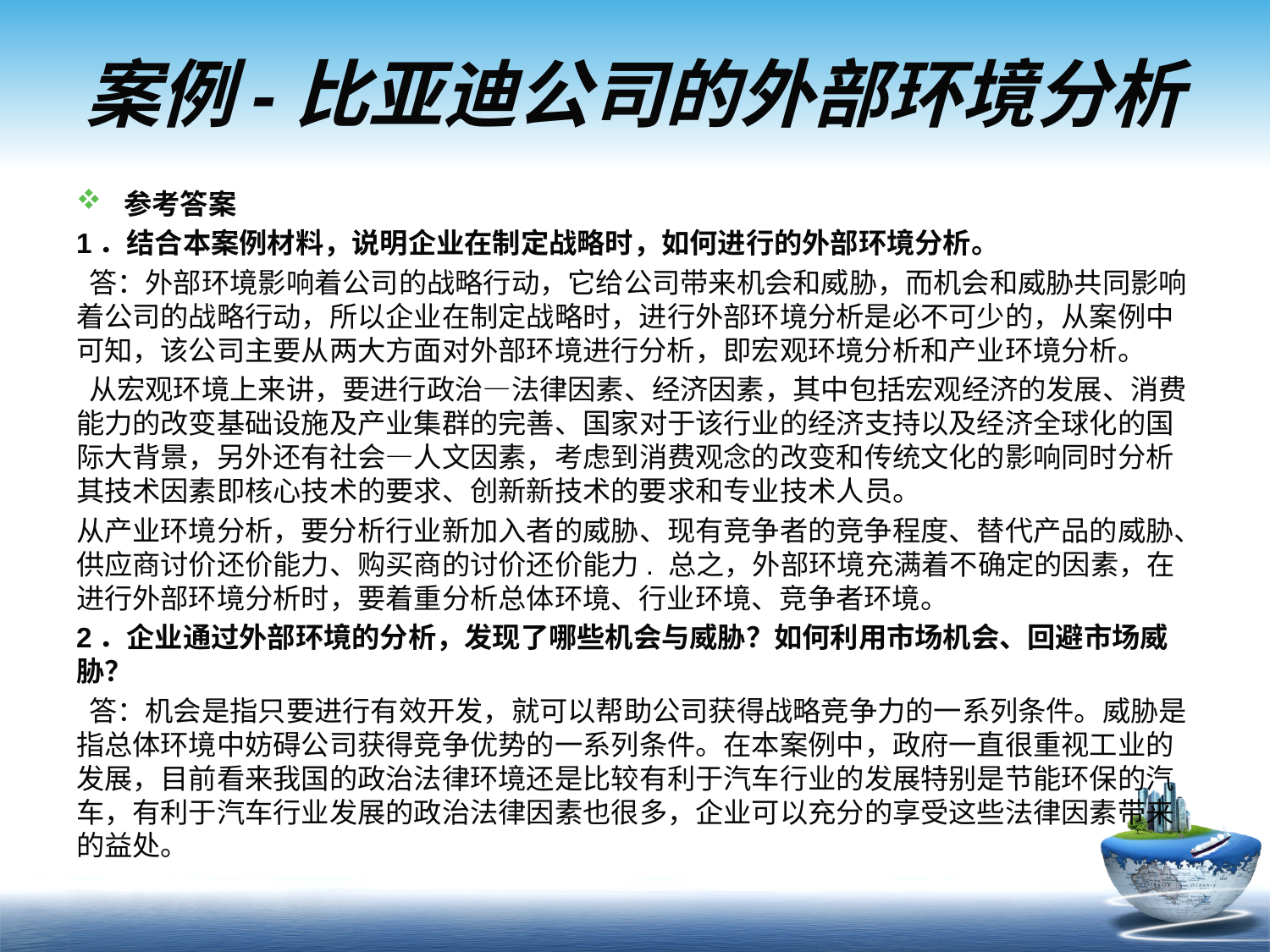

# 案例-比亚迪公司的外部环境分析
参考答案
1．结合本案例材料，说明企业在制定战略时，如何进行的外部环境分析。
 答：外部环境影响着公司的战略行动，它给公司带来机会和威胁，而机会和威胁共同影响着公司的战略行动，所以企业在制定战略时，进行外部环境分析是必不可少的，从案例中可知，该公司主要从两大方面对外部环境进行分析，即宏观环境分析和产业环境分析。
 从宏观环境上来讲，要进行政治—法律因素、经济因素，其中包括宏观经济的发展、消费能力的改变基础设施及产业集群的完善、国家对于该行业的经济支持以及经济全球化的国际大背景，另外还有社会—人文因素，考虑到消费观念的改变和传统文化的影响同时分析其技术因素即核心技术的要求、创新新技术的要求和专业技术人员。
从产业环境分析，要分析行业新加入者的威胁、现有竞争者的竞争程度、替代产品的威胁、供应商讨价还价能力、购买商的讨价还价能力. 总之，外部环境充满着不确定的因素，在进行外部环境分析时，要着重分析总体环境、行业环境、竞争者环境。
2．企业通过外部环境的分析，发现了哪些机会与威胁？如何利用市场机会、回避市场威胁？
 答：机会是指只要进行有效开发，就可以帮助公司获得战略竞争力的一系列条件。威胁是指总体环境中妨碍公司获得竞争优势的一系列条件。在本案例中，政府一直很重视工业的发展，目前看来我国的政治法律环境还是比较有利于汽车行业的发展特别是节能环保的汽车，有利于汽车行业发展的政治法律因素也很多，企业可以充分的享受这些法律因素带来的益处。